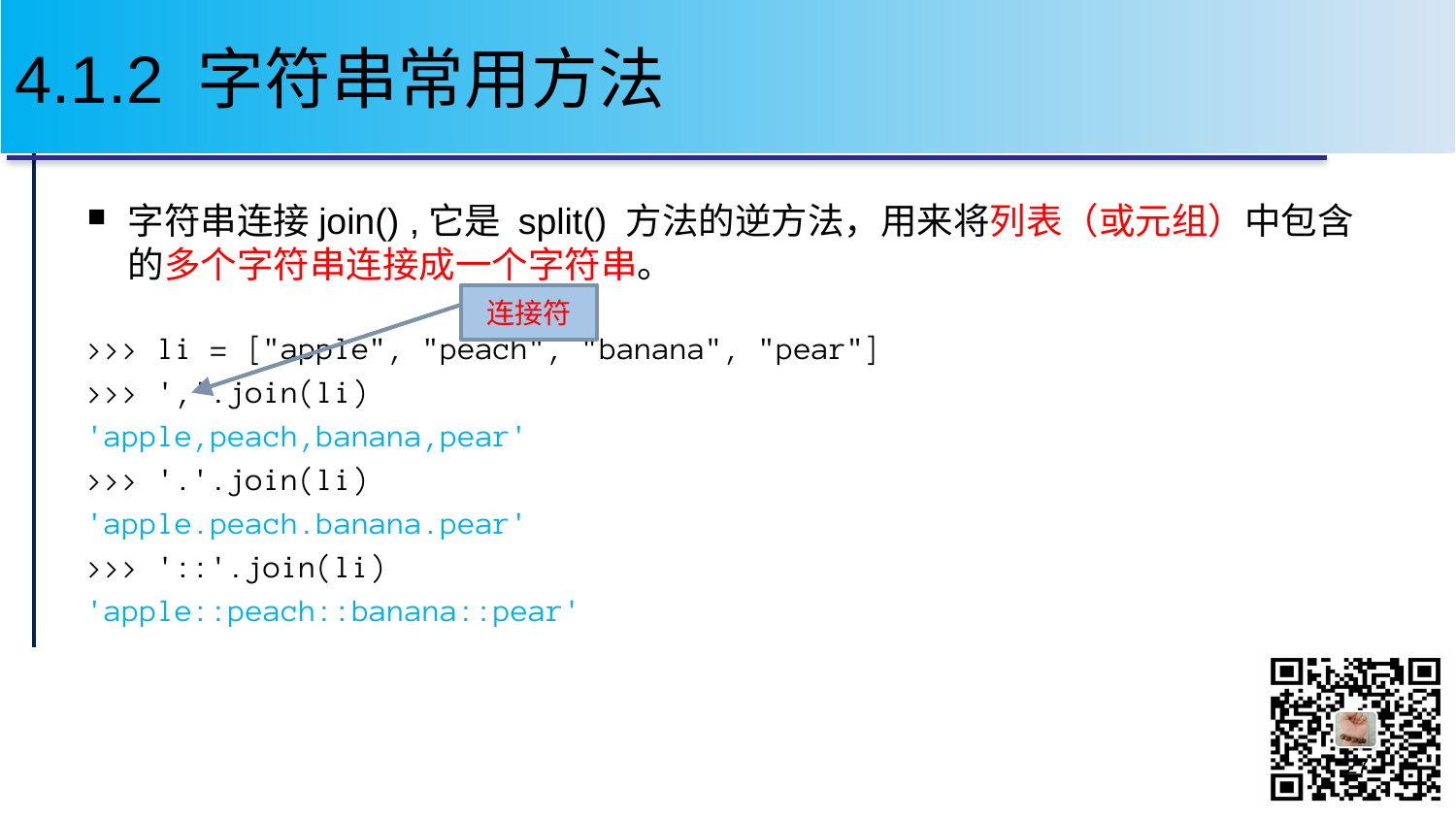

# 4.1.2 字符串常用方法
字符串连接join() ,它是 split() 方法的逆方法，用来将列表（或元组）中包含的多个字符串连接成一个字符串。

>>> li = ["apple", "peach", "banana", "pear"]
>>> ','.join(li)
'apple,peach,banana,pear'
>>> '.'.join(li)
'apple.peach.banana.pear'
>>> '::'.join(li)
'apple::peach::banana::pear'
连接符
27